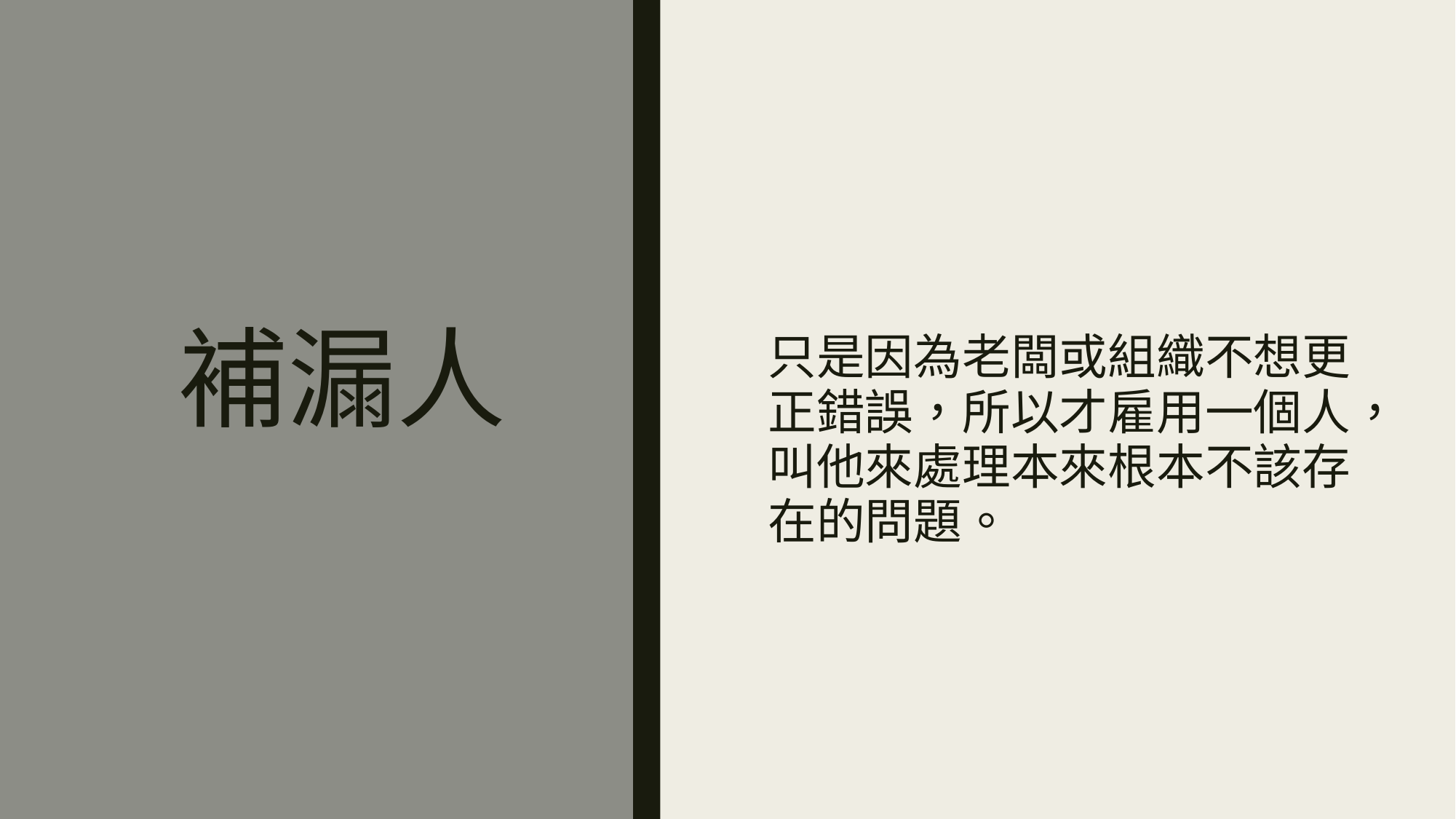

# 補漏人
只是因為老闆或組織不想更正錯誤，所以才雇用一個人，叫他來處理本來根本不該存在的問題。